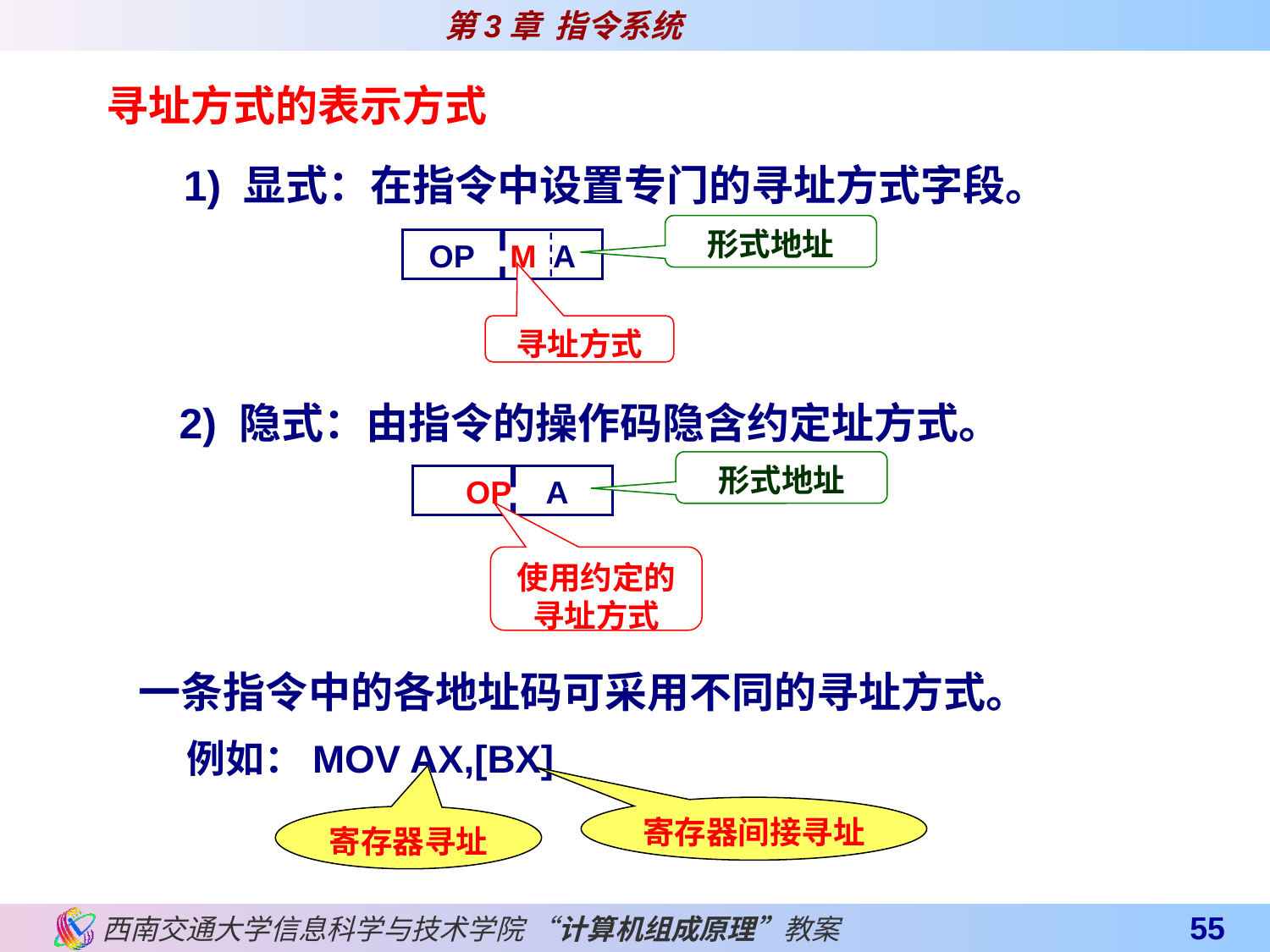

寻址方式的表示方式
1) 显式：在指令中设置专门的寻址方式字段。
形式地址
OP    M  A

寻址方式
2) 隐式：由指令的操作码隐含约定址方式。
形式地址
 OP    A

使用约定的寻址方式
一条指令中的各地址码可采用不同的寻址方式。
    例如：MOV AX,[BX]
寄存器间接寻址
寄存器寻址